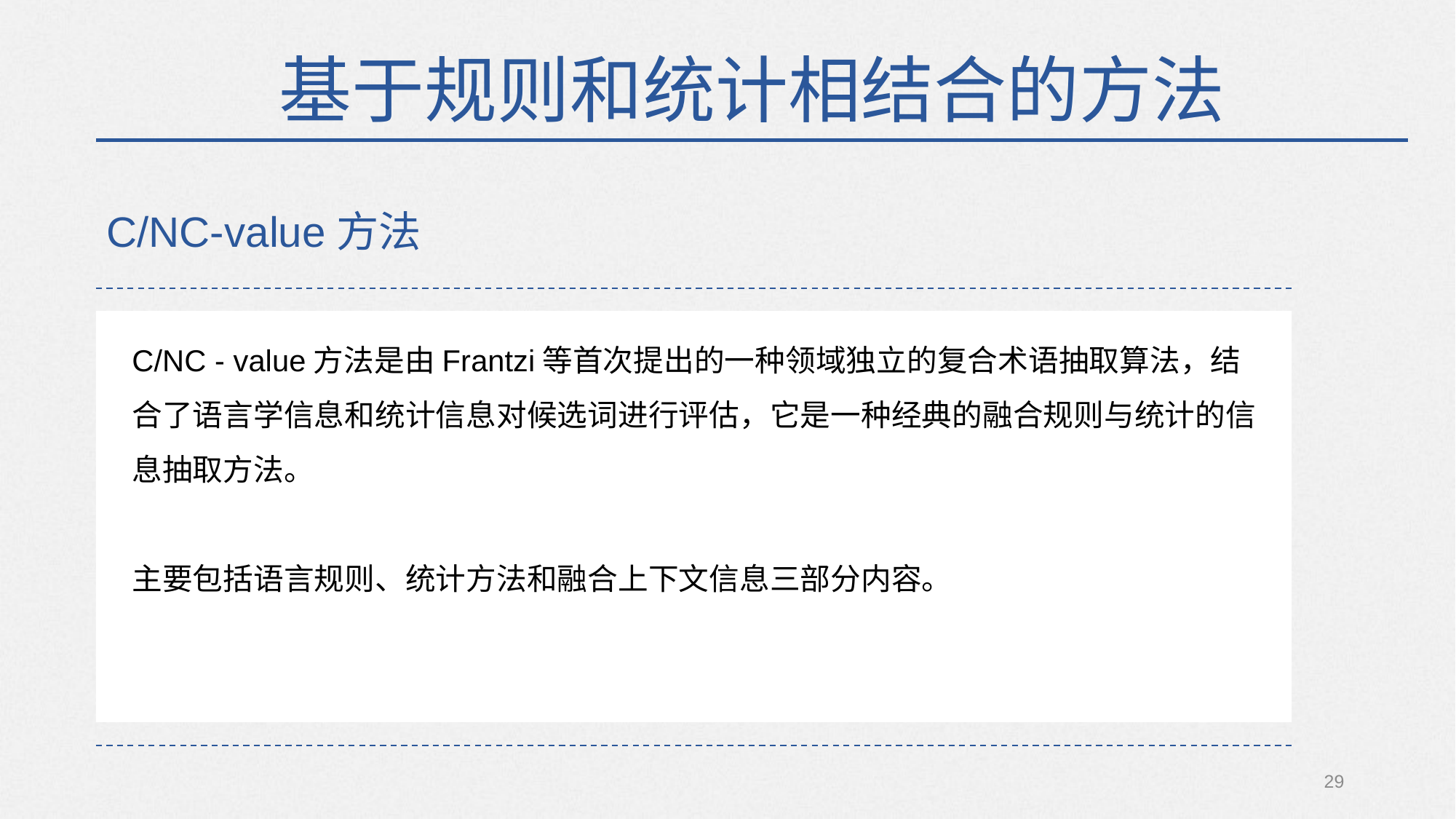

基于规则和统计相结合的方法
C/NC-value方法

C/NC - value方法是由Frantzi等首次提出的一种领域独立的复合术语抽取算法，结合了语言学信息和统计信息对候选词进行评估，它是一种经典的融合规则与统计的信息抽取方法。

主要包括语言规则、统计方法和融合上下文信息三部分内容。

29